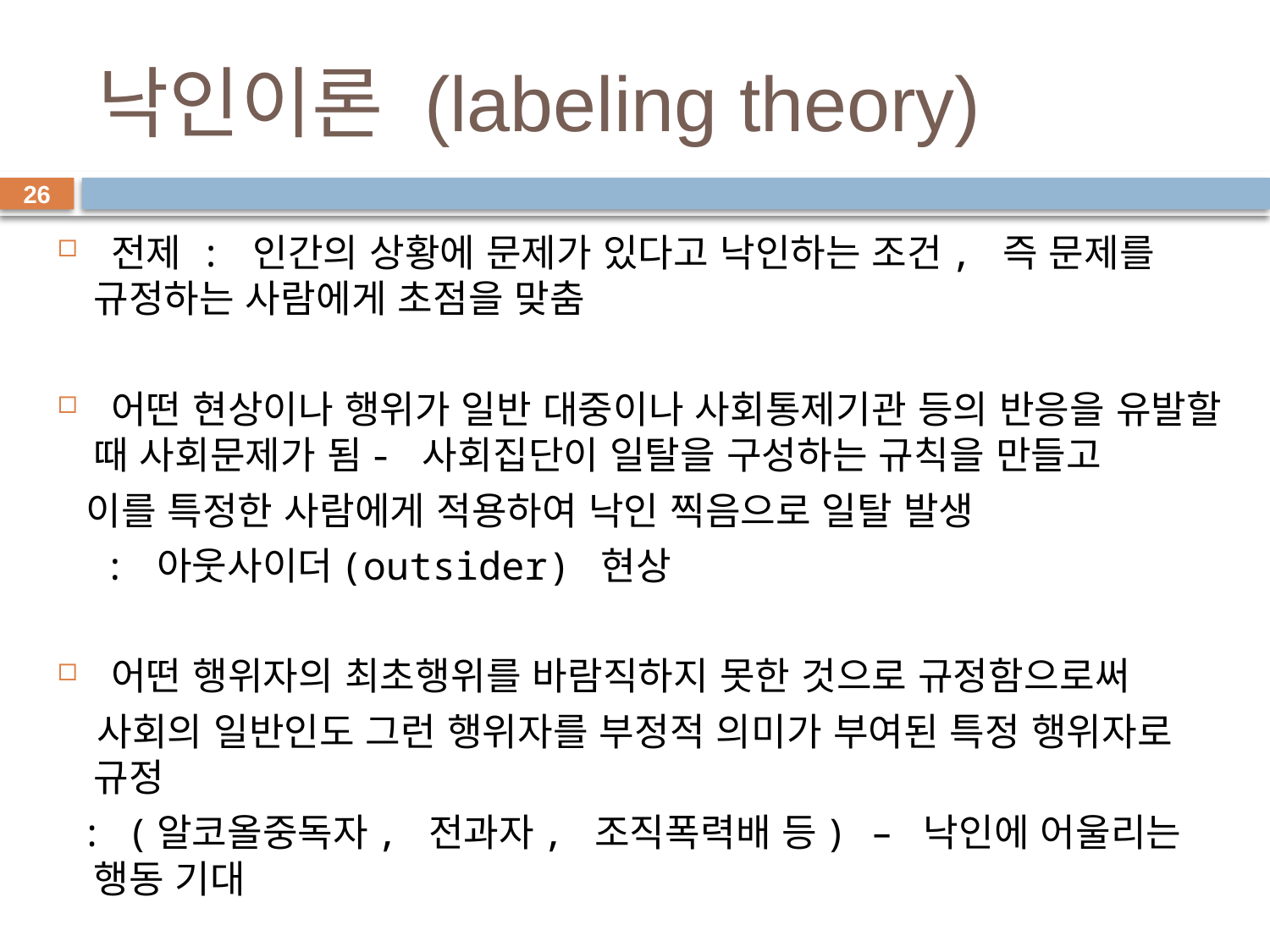

# 낙인이론 (labeling theory)
26
 전제 : 인간의 상황에 문제가 있다고 낙인하는 조건, 즉 문제를 규정하는 사람에게 초점을 맞춤

 어떤 현상이나 행위가 일반 대중이나 사회통제기관 등의 반응을 유발할 때 사회문제가 됨- 사회집단이 일탈을 구성하는 규칙을 만들고
  이를 특정한 사람에게 적용하여 낙인 찍음으로 일탈 발생
  : 아웃사이더(outsider) 현상

 어떤 행위자의 최초행위를 바람직하지 못한 것으로 규정함으로써
   사회의 일반인도 그런 행위자를 부정적 의미가 부여된 특정 행위자로 규정
 : (알코올중독자, 전과자, 조직폭력배 등) – 낙인에 어울리는 행동 기대